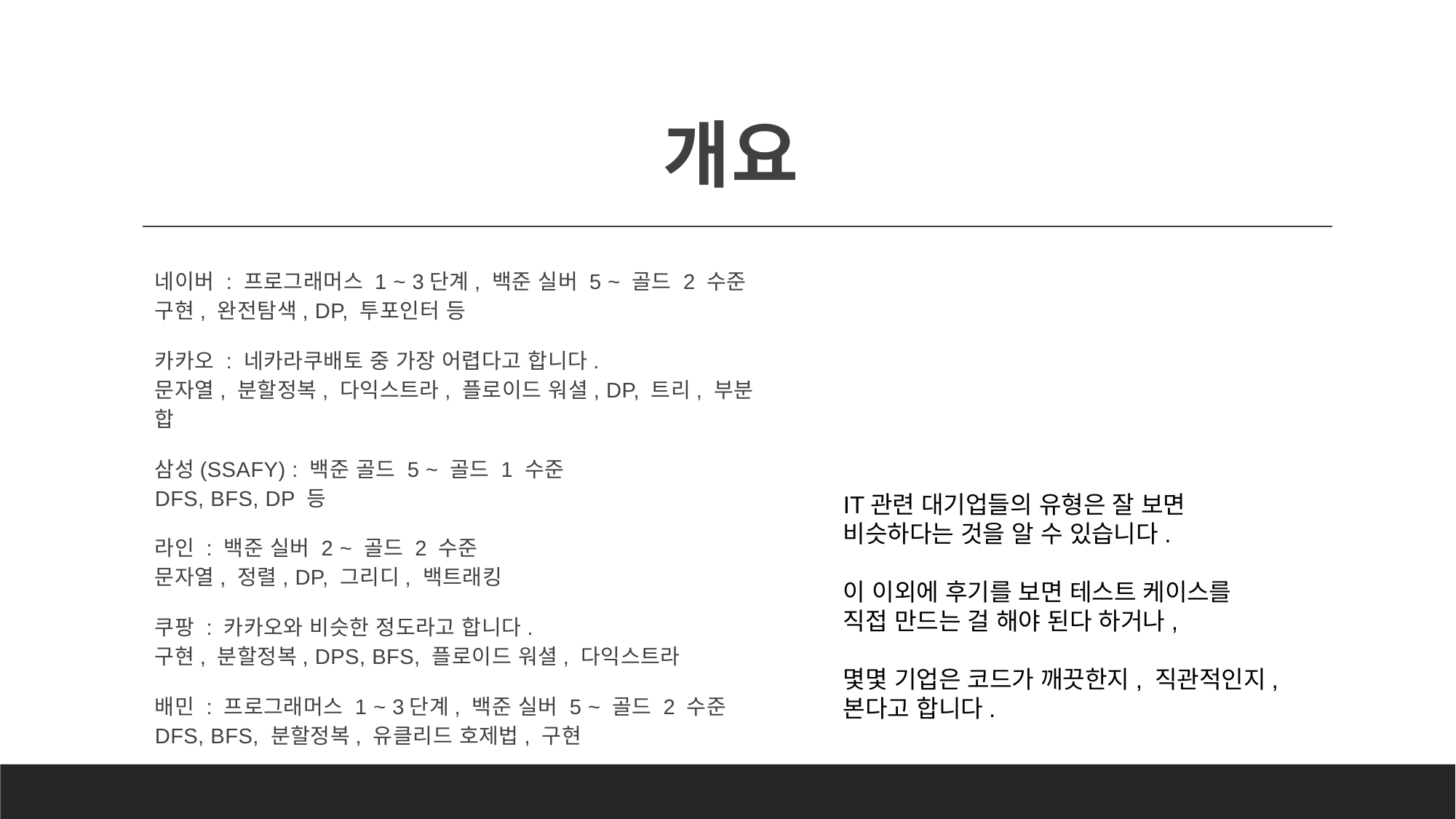

# 개요
네이버 : 프로그래머스 1 ~ 3단계, 백준 실버 5 ~ 골드 2 수준
구현, 완전탐색, DP, 투포인터 등
카카오 : 네카라쿠배토 중 가장 어렵다고 합니다.
문자열, 분할정복, 다익스트라, 플로이드 워셜, DP, 트리, 부분 합
삼성(SSAFY) : 백준 골드 5 ~ 골드 1 수준
DFS, BFS, DP 등
라인 : 백준 실버 2 ~ 골드 2 수준
문자열, 정렬, DP, 그리디, 백트래킹
쿠팡 : 카카오와 비슷한 정도라고 합니다.
구현, 분할정복, DPS, BFS, 플로이드 워셜, 다익스트라
배민 : 프로그래머스 1 ~ 3단계, 백준 실버 5 ~ 골드 2 수준
DFS, BFS, 분할정복, 유클리드 호제법, 구현
IT관련 대기업들의 유형은 잘 보면
비슷하다는 것을 알 수 있습니다.

이 이외에 후기를 보면 테스트 케이스를
직접 만드는 걸 해야 된다 하거나,

몇몇 기업은 코드가 깨끗한지, 직관적인지,
본다고 합니다.